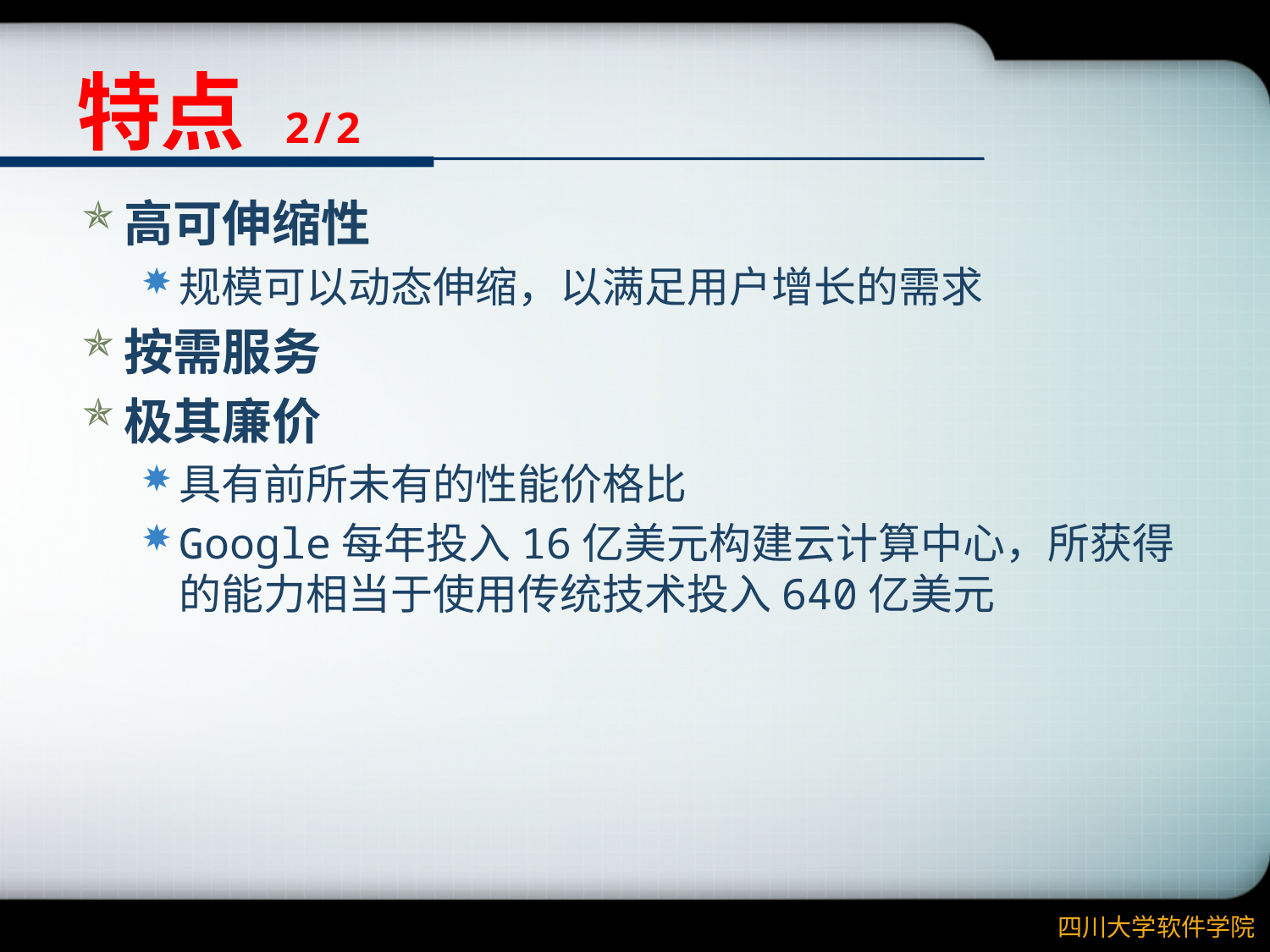

# 特点 2/2
高可伸缩性
规模可以动态伸缩，以满足用户增长的需求
按需服务
极其廉价
具有前所未有的性能价格比
Google每年投入16亿美元构建云计算中心，所获得的能力相当于使用传统技术投入640亿美元